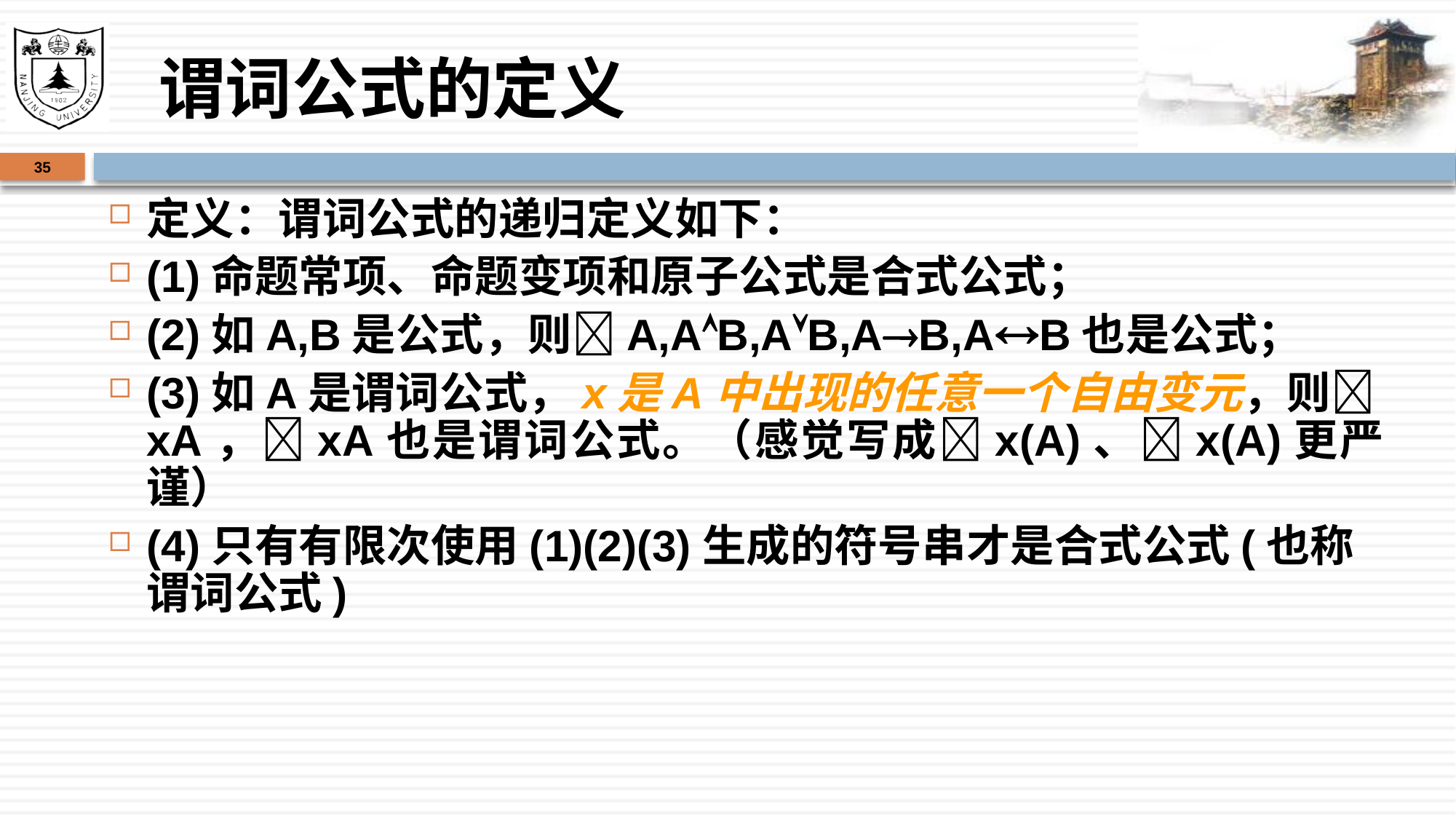

# 谓词公式的定义
35
定义：谓词公式的递归定义如下：
(1)命题常项、命题变项和原子公式是合式公式；
(2)如A,B是公式，则¬A,A∧B,A∨B,A→B,A↔B也是公式；
(3)如A是谓词公式，x是A中出现的任意一个自由变元，则∀xA，∃xA也是谓词公式。（感觉写成∀x(A)、∃x(A)更严谨）
(4)只有有限次使用(1)(2)(3)生成的符号串才是合式公式(也称谓词公式)